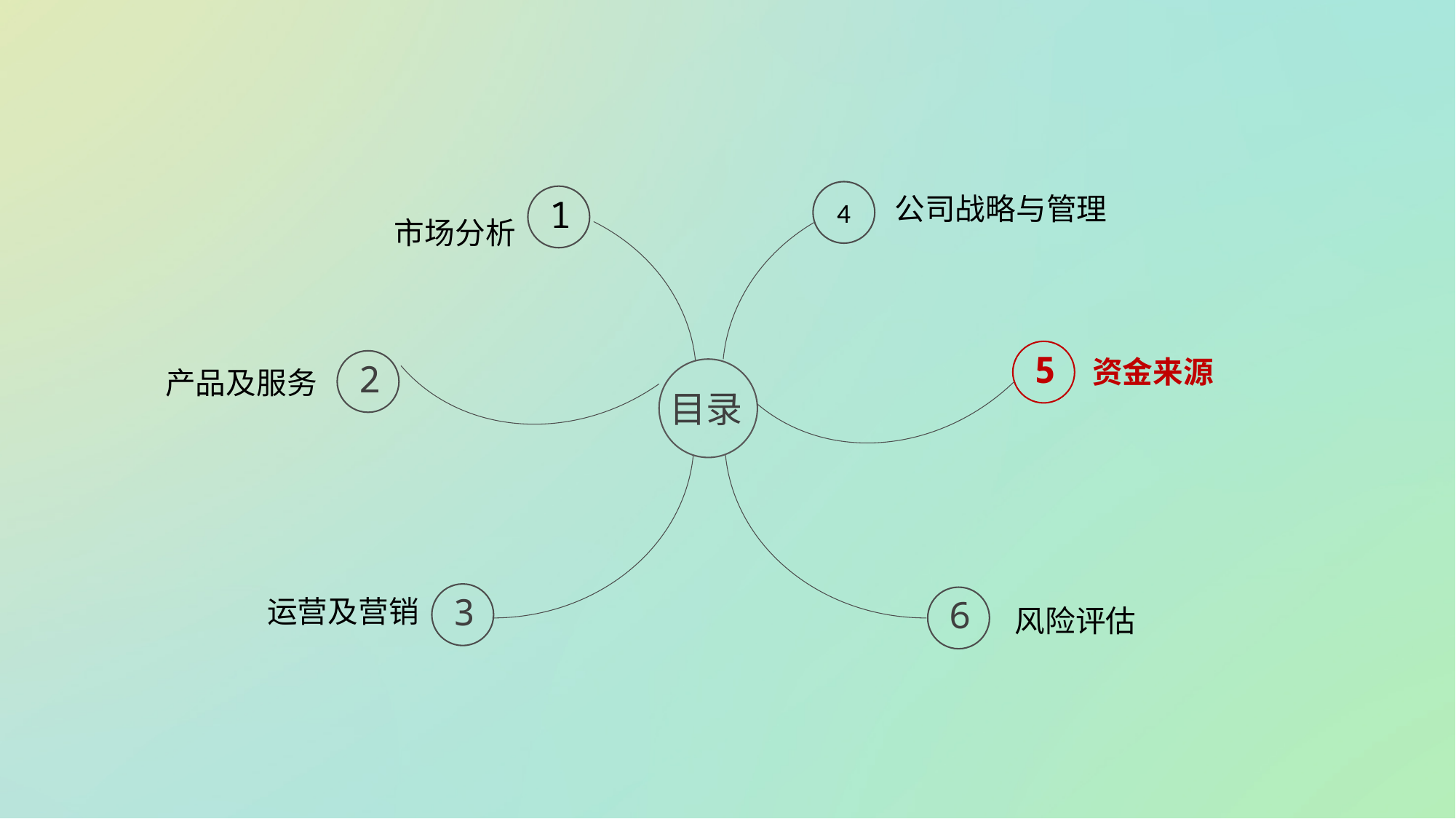

4
公司战略与管理

1

市场分析

5
资金来源

2
产品及服务

目录

3
运营及营销

6
风险评估